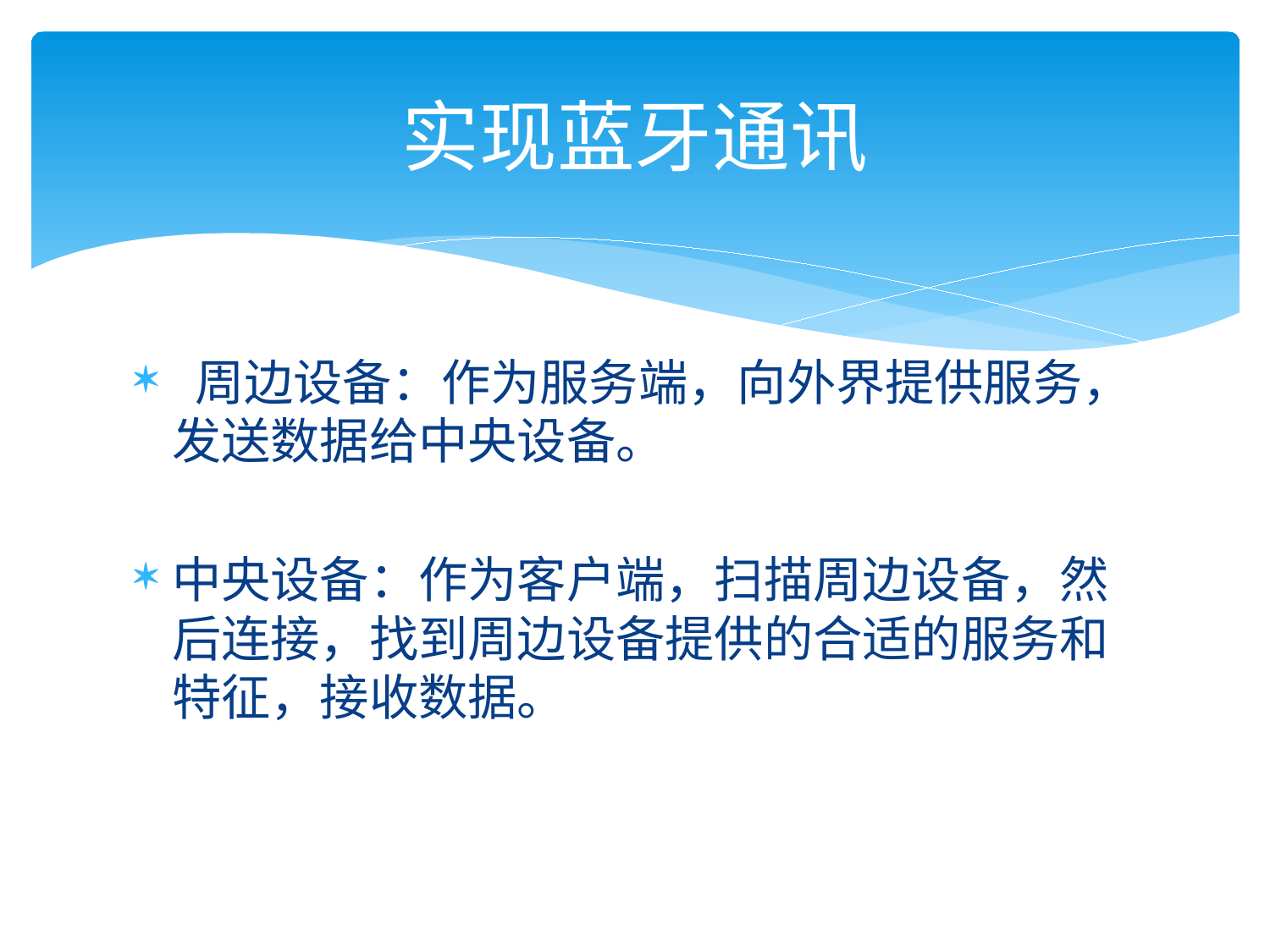

# 实现蓝牙通讯
 周边设备：作为服务端，向外界提供服务， 发送数据给中央设备。

中央设备：作为客户端，扫描周边设备，然后连接，找到周边设备提供的合适的服务和特征，接收数据。